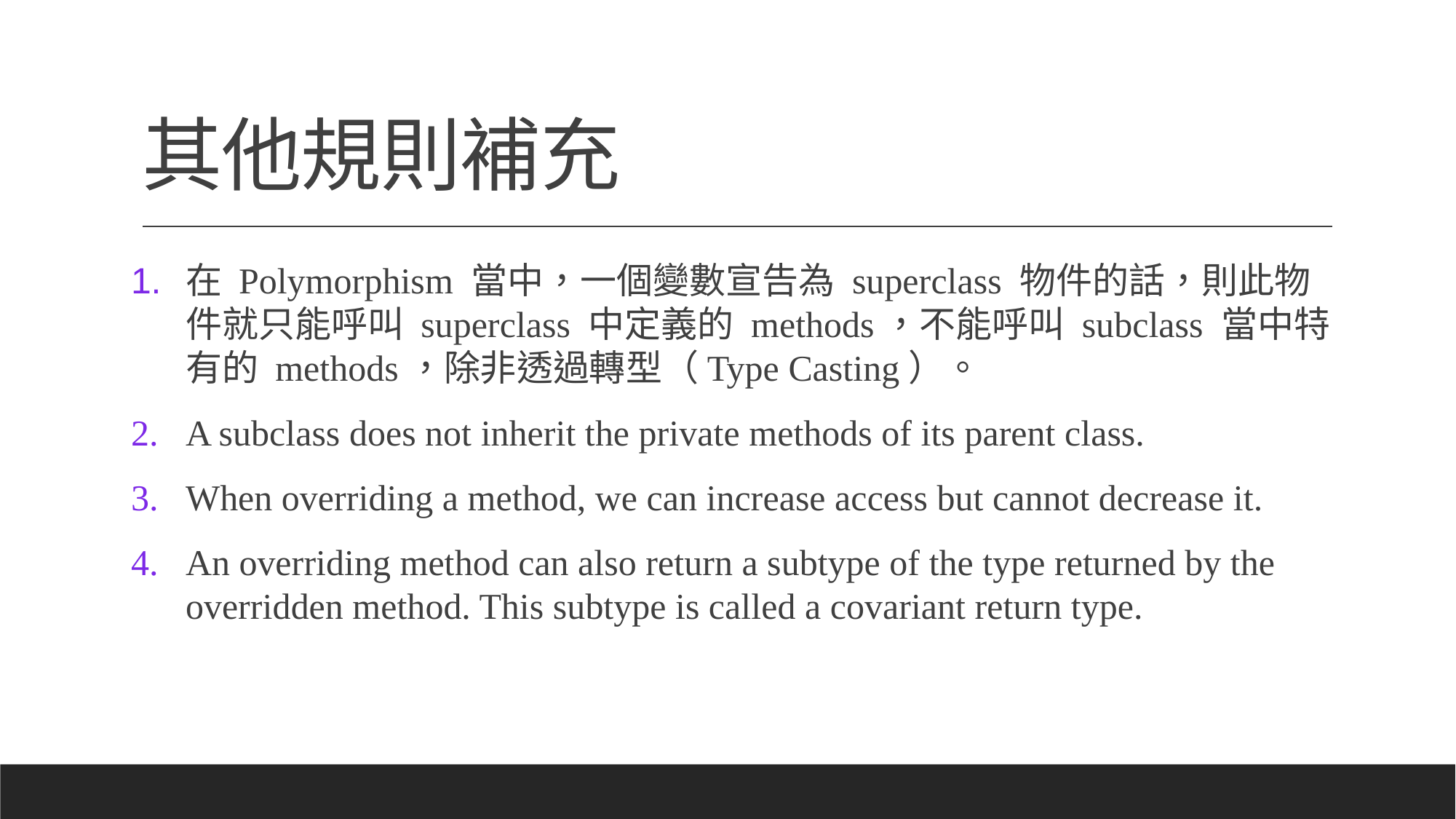

# 其他規則補充
在 Polymorphism 當中，一個變數宣告為 superclass 物件的話，則此物件就只能呼叫 superclass 中定義的 methods，不能呼叫 subclass 當中特有的 methods，除非透過轉型（Type Casting）。
A subclass does not inherit the private methods of its parent class.
When overriding a method, we can increase access but cannot decrease it.
An overriding method can also return a subtype of the type returned by the overridden method. This subtype is called a covariant return type.